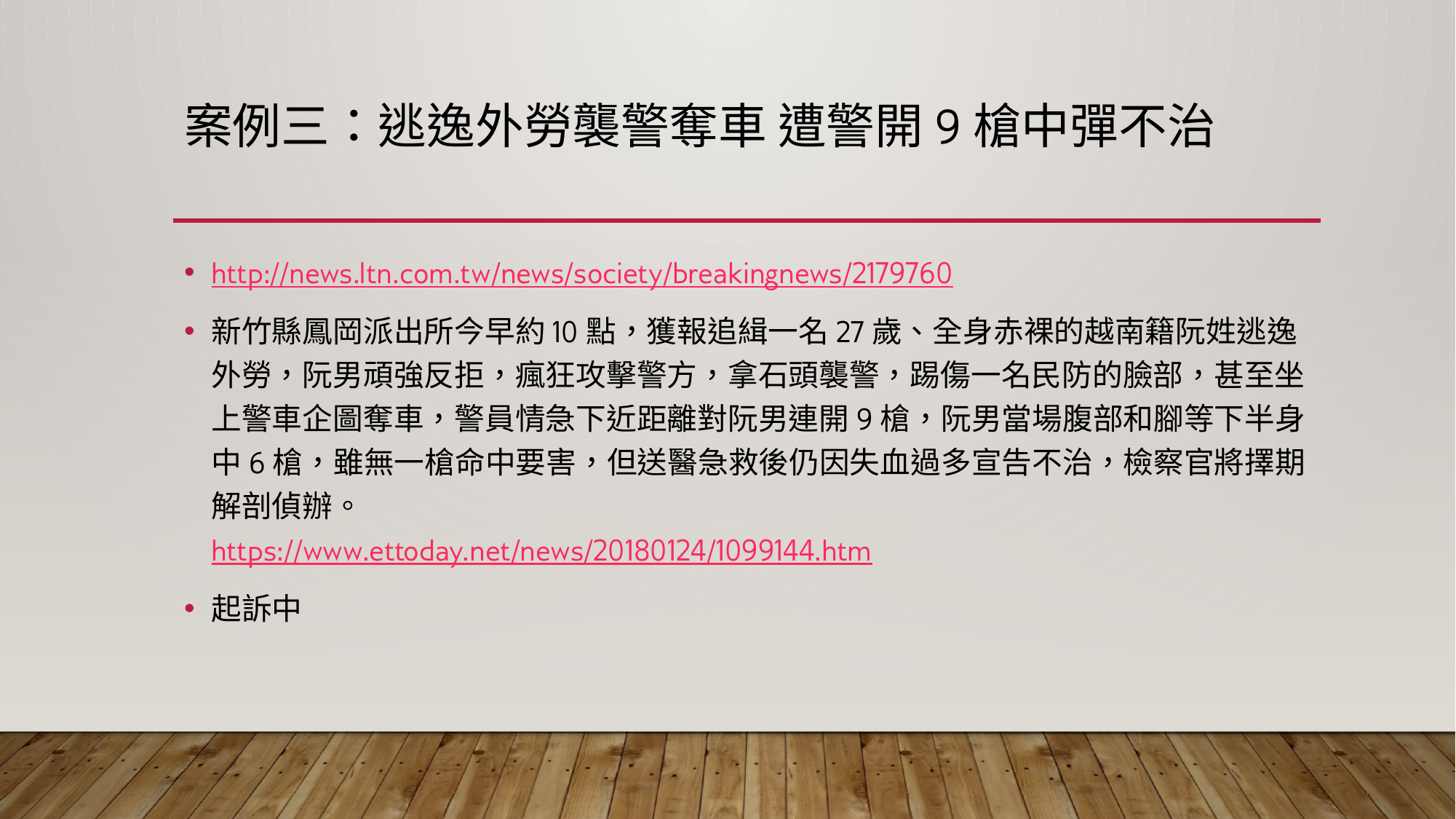

# 案例三：逃逸外勞襲警奪車 遭警開9槍中彈不治
http://news.ltn.com.tw/news/society/breakingnews/2179760
新竹縣鳳岡派出所今早約10點，獲報追緝一名27歲、全身赤裸的越南籍阮姓逃逸外勞，阮男頑強反拒，瘋狂攻擊警方，拿石頭襲警，踢傷一名民防的臉部，甚至坐上警車企圖奪車，警員情急下近距離對阮男連開9槍，阮男當場腹部和腳等下半身中6槍，雖無一槍命中要害，但送醫急救後仍因失血過多宣告不治，檢察官將擇期解剖偵辦。
https://www.ettoday.net/news/20180124/1099144.htm
起訴中